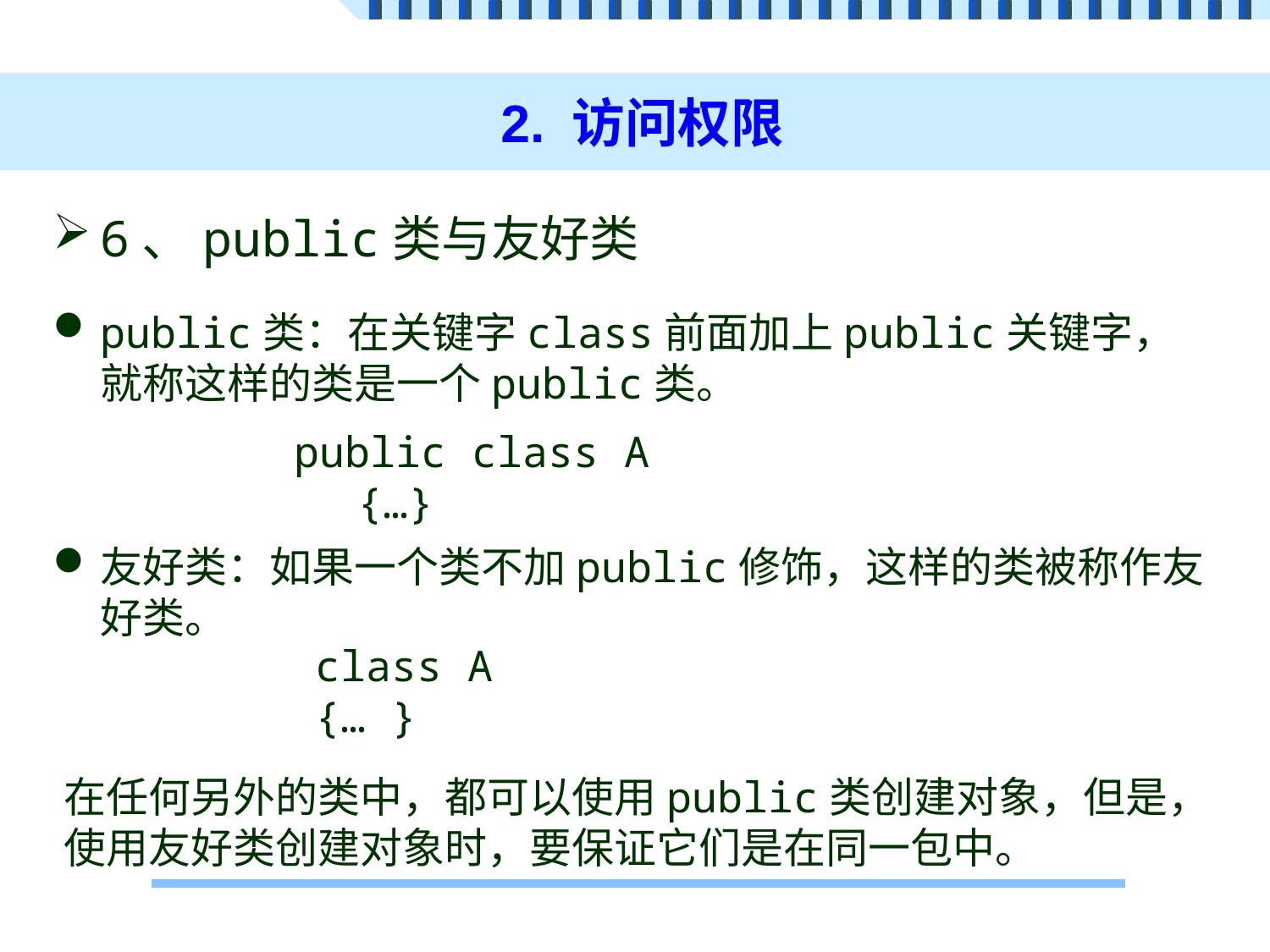

# 2. 访问权限

6、public类与友好类
public类：在关键字class前面加上public关键字，就称这样的类是一个public类。
public class A
	{…}
友好类：如果一个类不加public修饰，这样的类被称作友好类。
	class A
	{… }
在任何另外的类中，都可以使用public类创建对象，但是，使用友好类创建对象时，要保证它们是在同一包中。